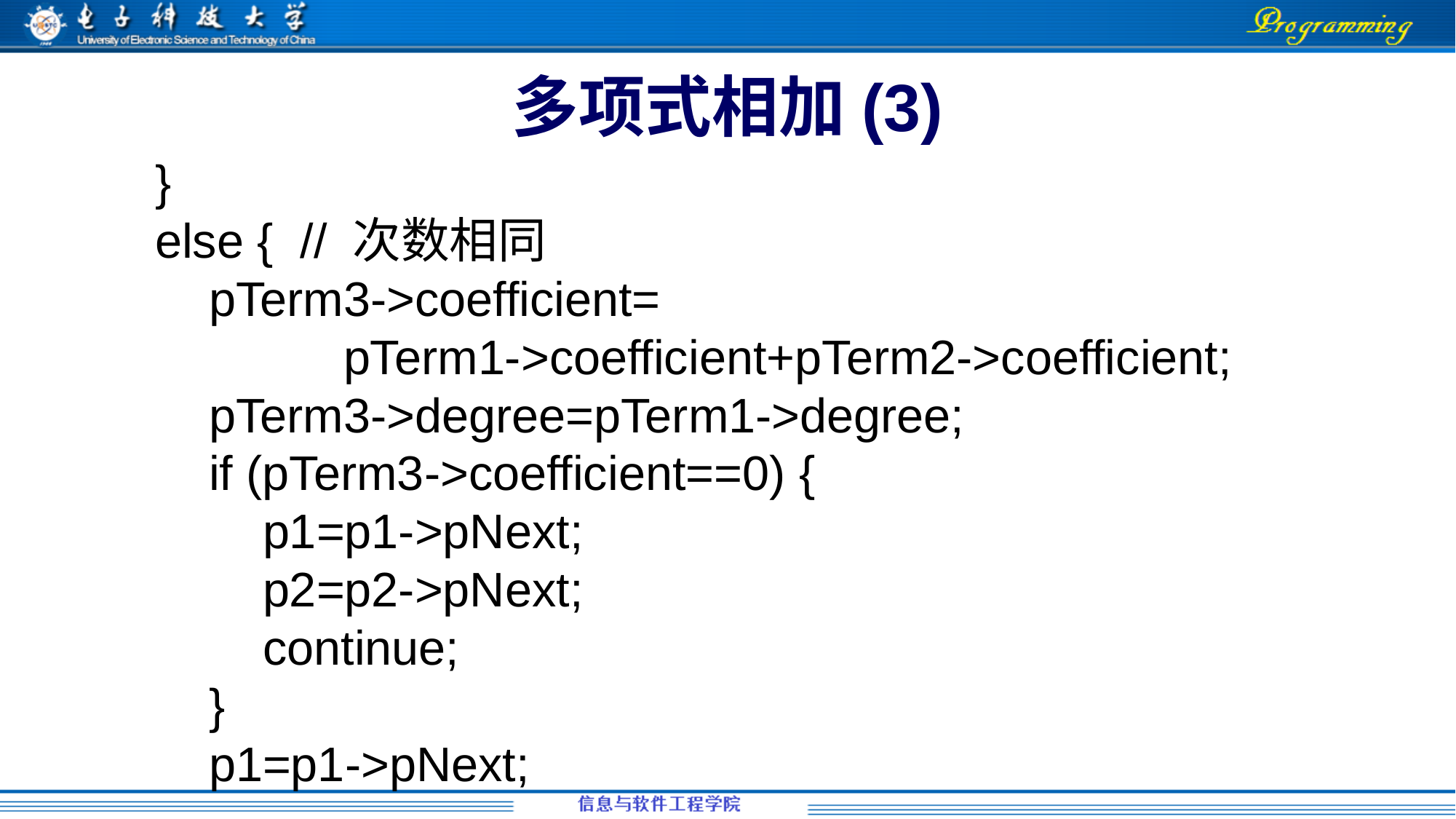

# 多项式相加(3)
        }
        else {  // 次数相同
            pTerm3->coefficient=
                      pTerm1->coefficient+pTerm2->coefficient;
            pTerm3->degree=pTerm1->degree;
            if (pTerm3->coefficient==0) {
                p1=p1->pNext;
                p2=p2->pNext;
                continue;
            }
            p1=p1->pNext;